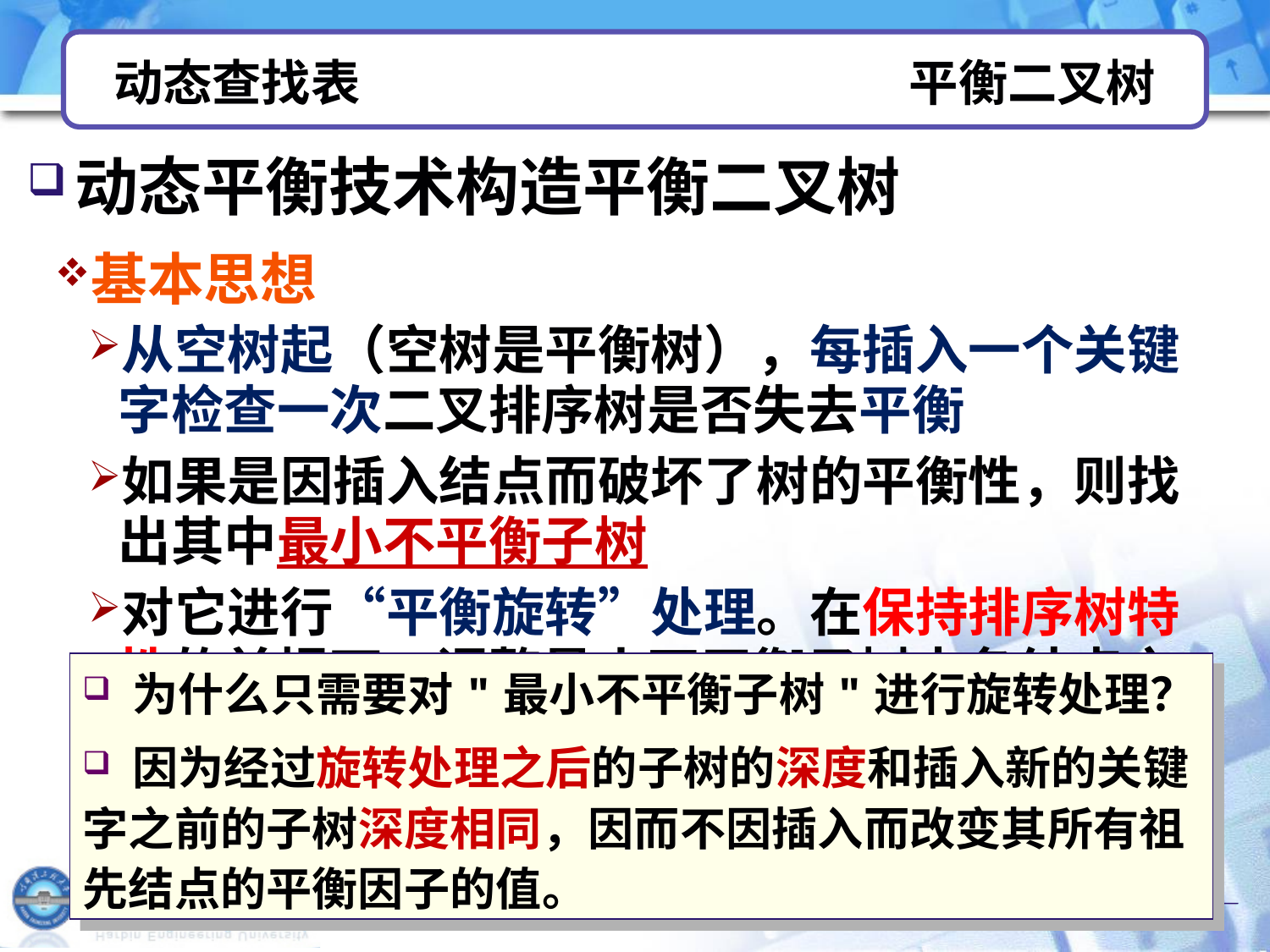

# 动态查找表                                                 平衡二叉树
动态平衡技术构造平衡二叉树
基本思想
从空树起（空树是平衡树），每插入一个关键字检查一次二叉排序树是否失去平衡
如果是因插入结点而破坏了树的平衡性，则找出其中最小不平衡子树
对它进行“平衡旋转”处理。在保持排序树特性的前提下，调整最小不平衡子树中各结点之间的连接关系，以达到新的平衡
最小不平衡子树是指以离插入结点最近、且平衡因子绝对值大于1的结点作根结点的子树。
 为什么只需要对"最小不平衡子树"进行旋转处理？
 因为经过旋转处理之后的子树的深度和插入新的关键字之前的子树深度相同，因而不因插入而改变其所有祖先结点的平衡因子的值。